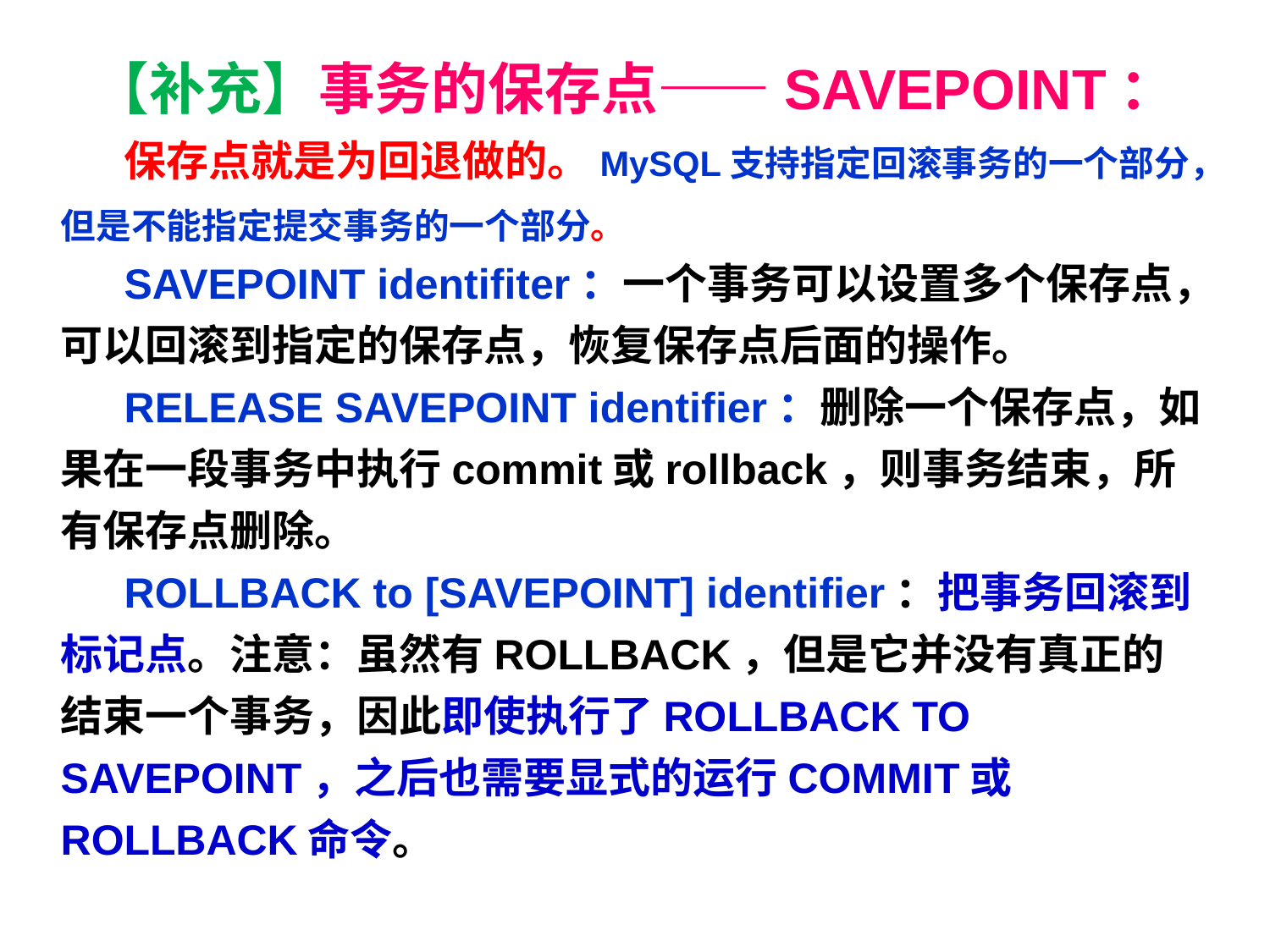

【补充】事务的保存点——SAVEPOINT：
保存点就是为回退做的。MySQL支持指定回滚事务的一个部分，但是不能指定提交事务的一个部分。
SAVEPOINT identifiter：一个事务可以设置多个保存点，可以回滚到指定的保存点，恢复保存点后面的操作。
RELEASE SAVEPOINT identifier：删除一个保存点，如果在一段事务中执行commit或rollback，则事务结束，所有保存点删除。
ROLLBACK to [SAVEPOINT] identifier：把事务回滚到标记点。注意：虽然有ROLLBACK，但是它并没有真正的结束一个事务，因此即使执行了ROLLBACK TO SAVEPOINT，之后也需要显式的运行COMMIT或ROLLBACK命令。